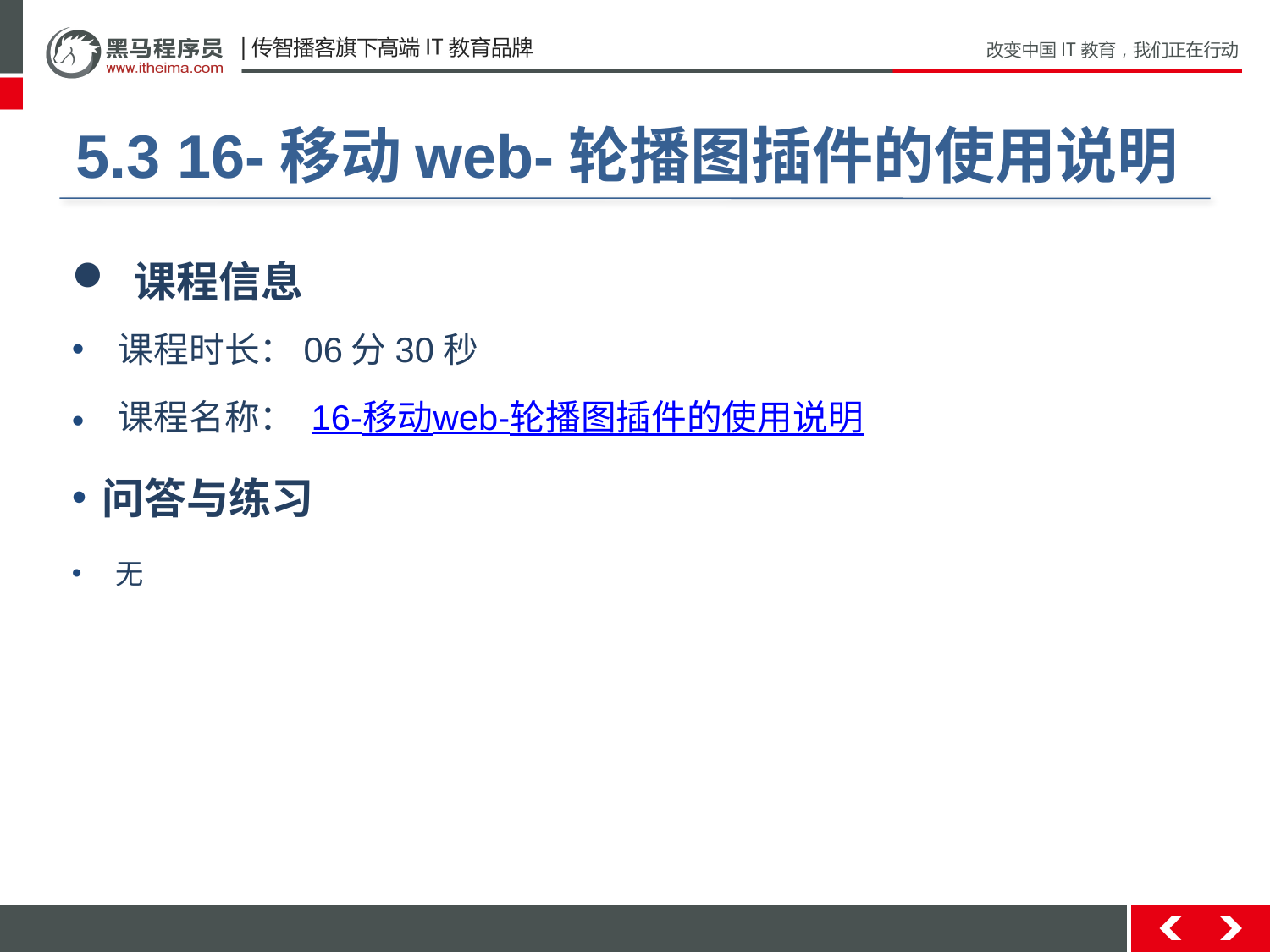

#
5.3 16-移动web-轮播图插件的使用说明
 课程信息
 课程时长：06分30秒
 课程名称： 16-移动web-轮播图插件的使用说明
问答与练习
 无